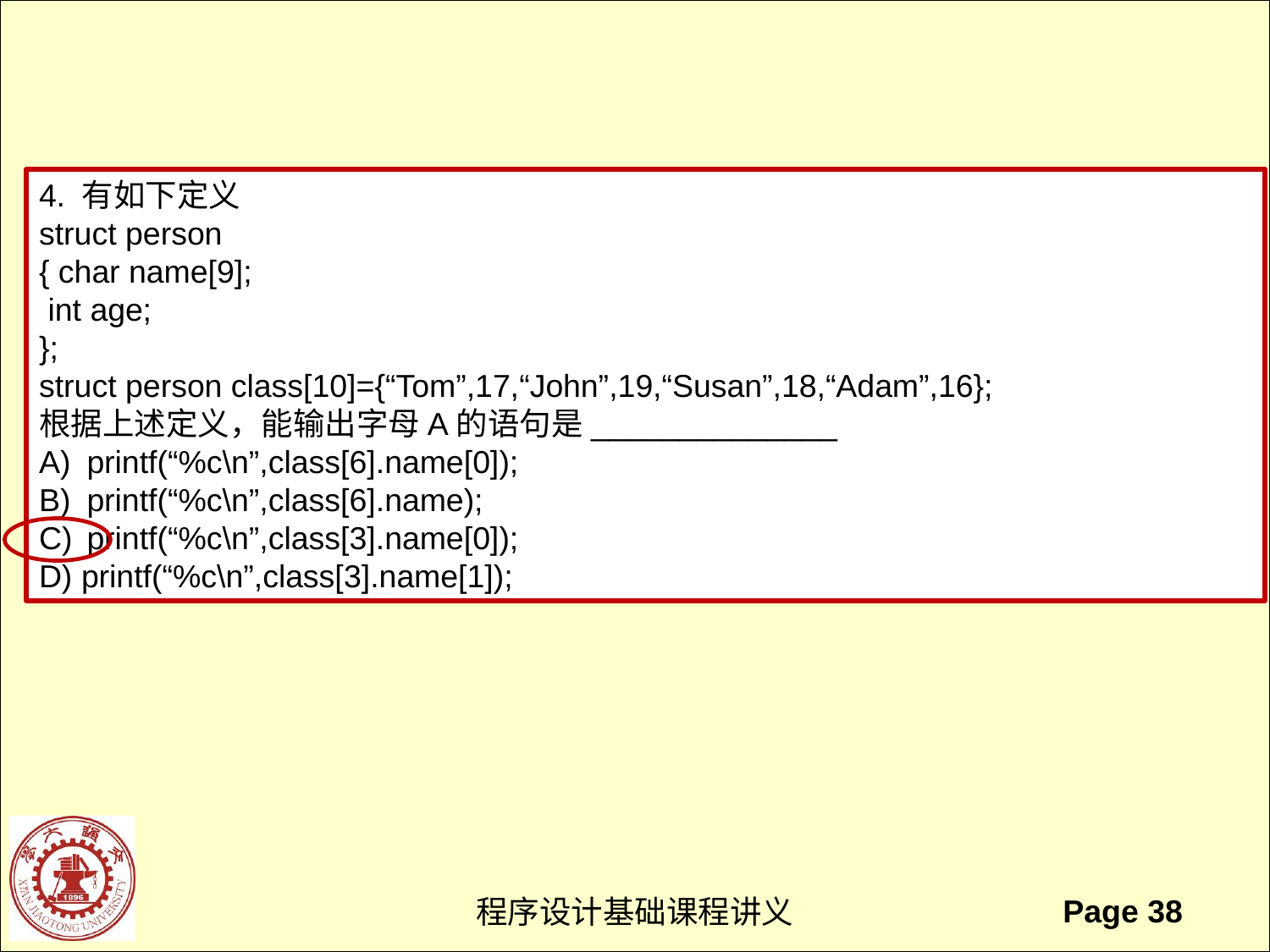

4. 有如下定义
struct person
{ char name[9];
 int age;
};
struct person class[10]={“Tom”,17,“John”,19,“Susan”,18,“Adam”,16};
根据上述定义，能输出字母A的语句是______________
printf(“%c\n”,class[6].name[0]);
printf(“%c\n”,class[6].name);
printf(“%c\n”,class[3].name[0]);
D) printf(“%c\n”,class[3].name[1]);